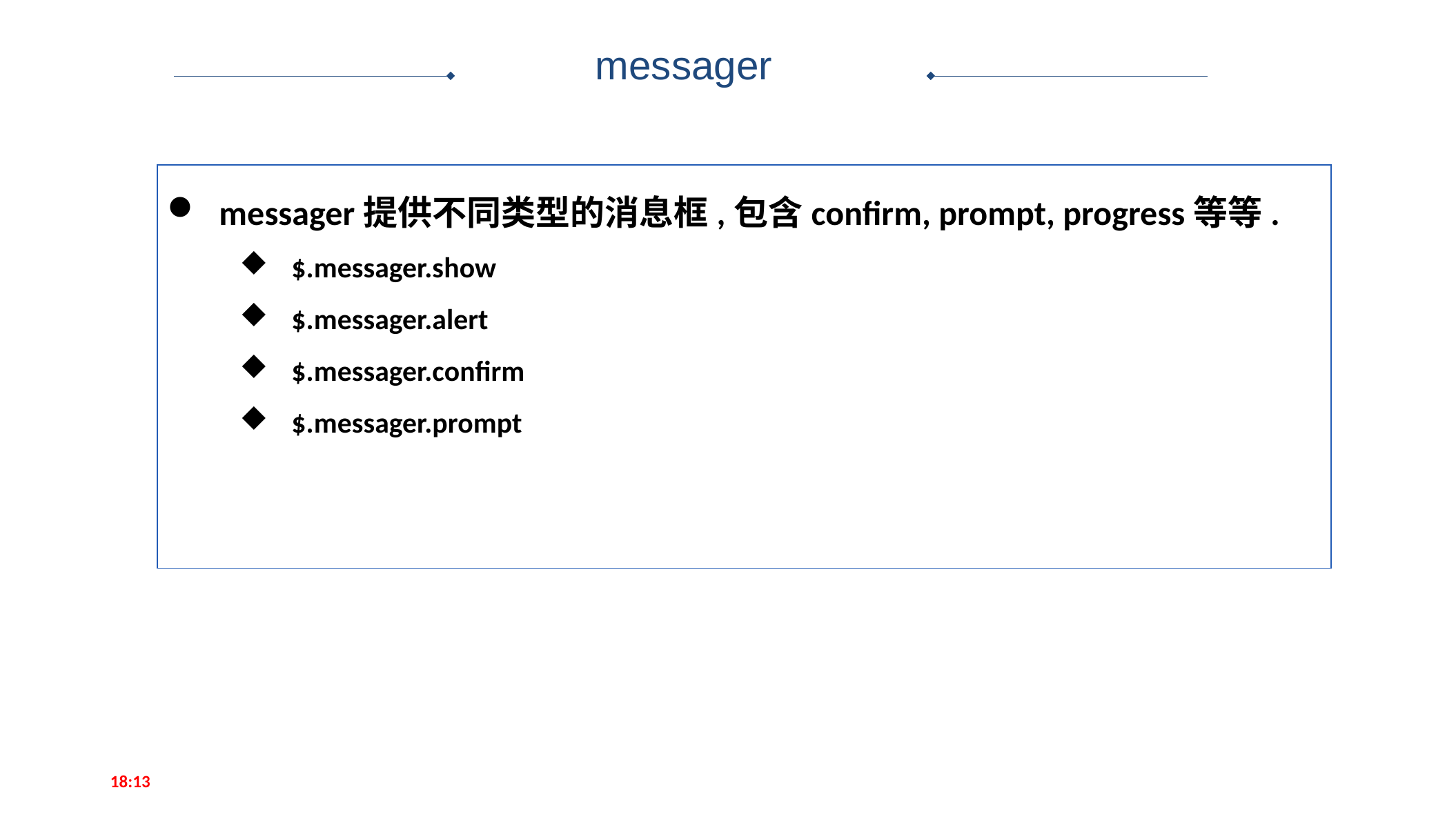

messager
messager提供不同类型的消息框,包含confirm, prompt, progress等等.
$.messager.show
$.messager.alert
$.messager.confirm
$.messager.prompt

18:13